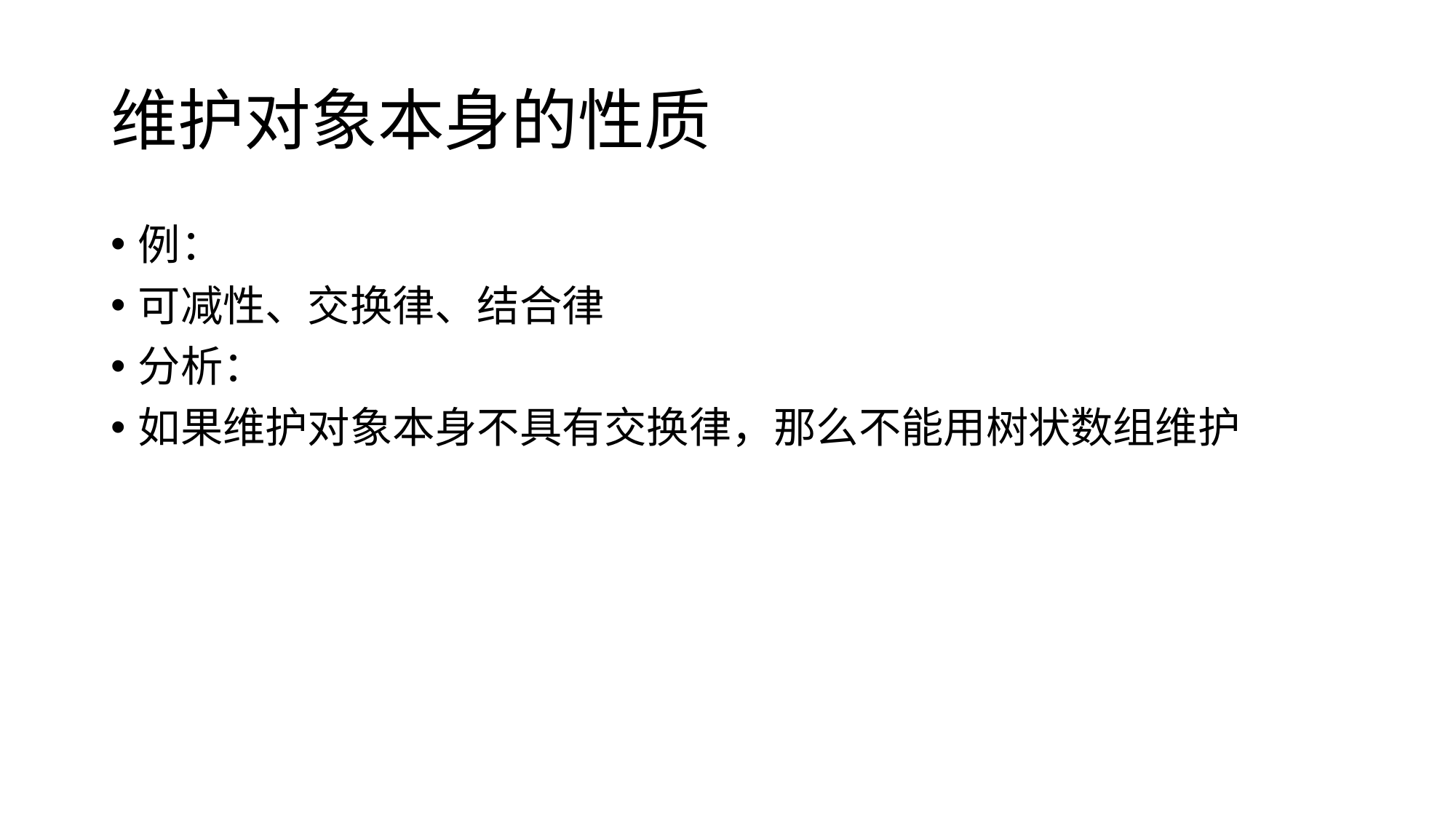

# 维护对象本身的性质
例：
可减性、交换律、结合律
分析：
如果维护对象本身不具有交换律，那么不能用树状数组维护